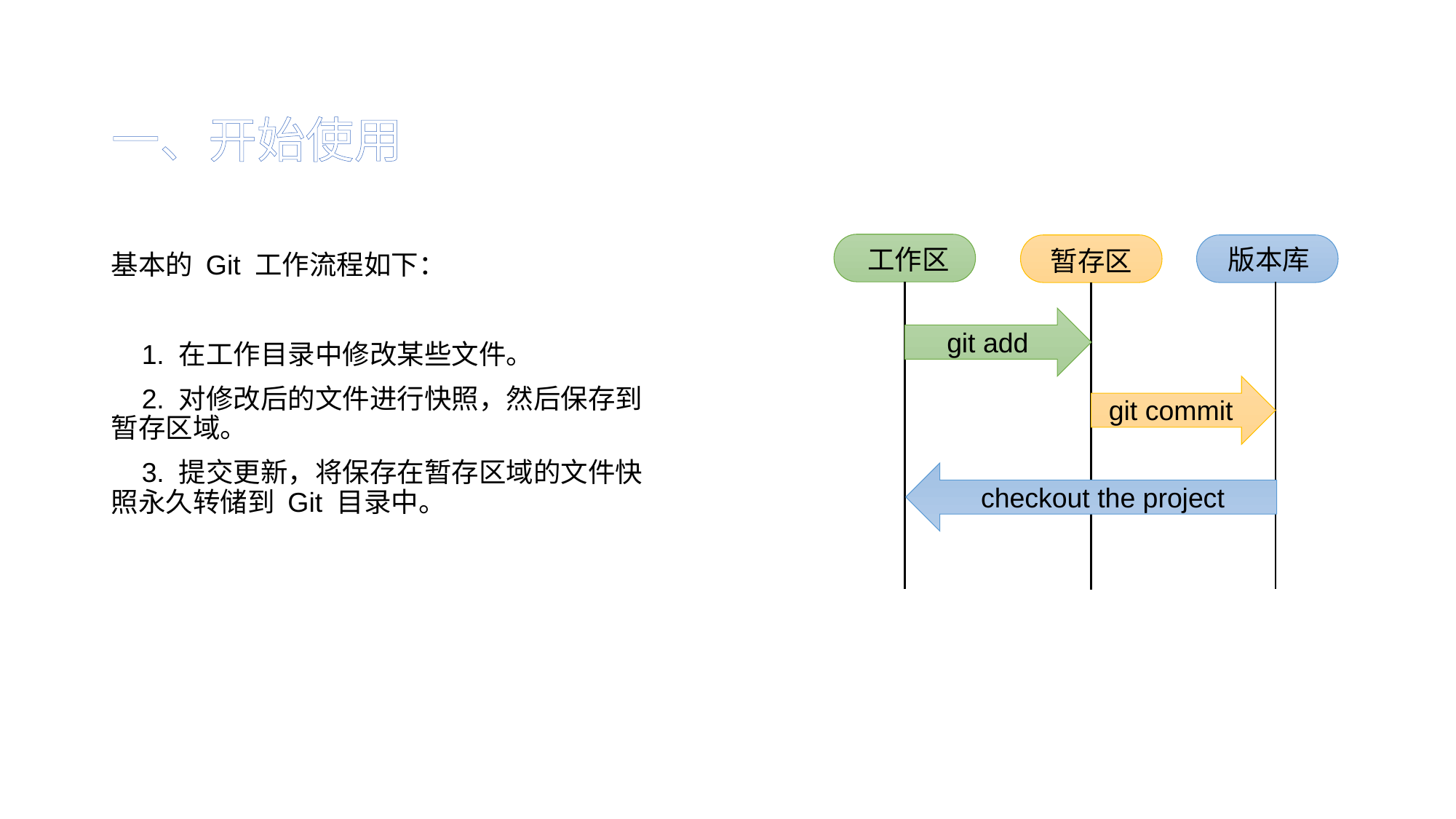

# 一、开始使用

工作区
版本库
暂存区
基本的 Git 工作流程如下：

    1. 在工作目录中修改某些文件。
    2. 对修改后的文件进行快照，然后保存到暂存区域。
    3. 提交更新，将保存在暂存区域的文件快照永久转储到 Git 目录中。

git add

git commit

checkout the project